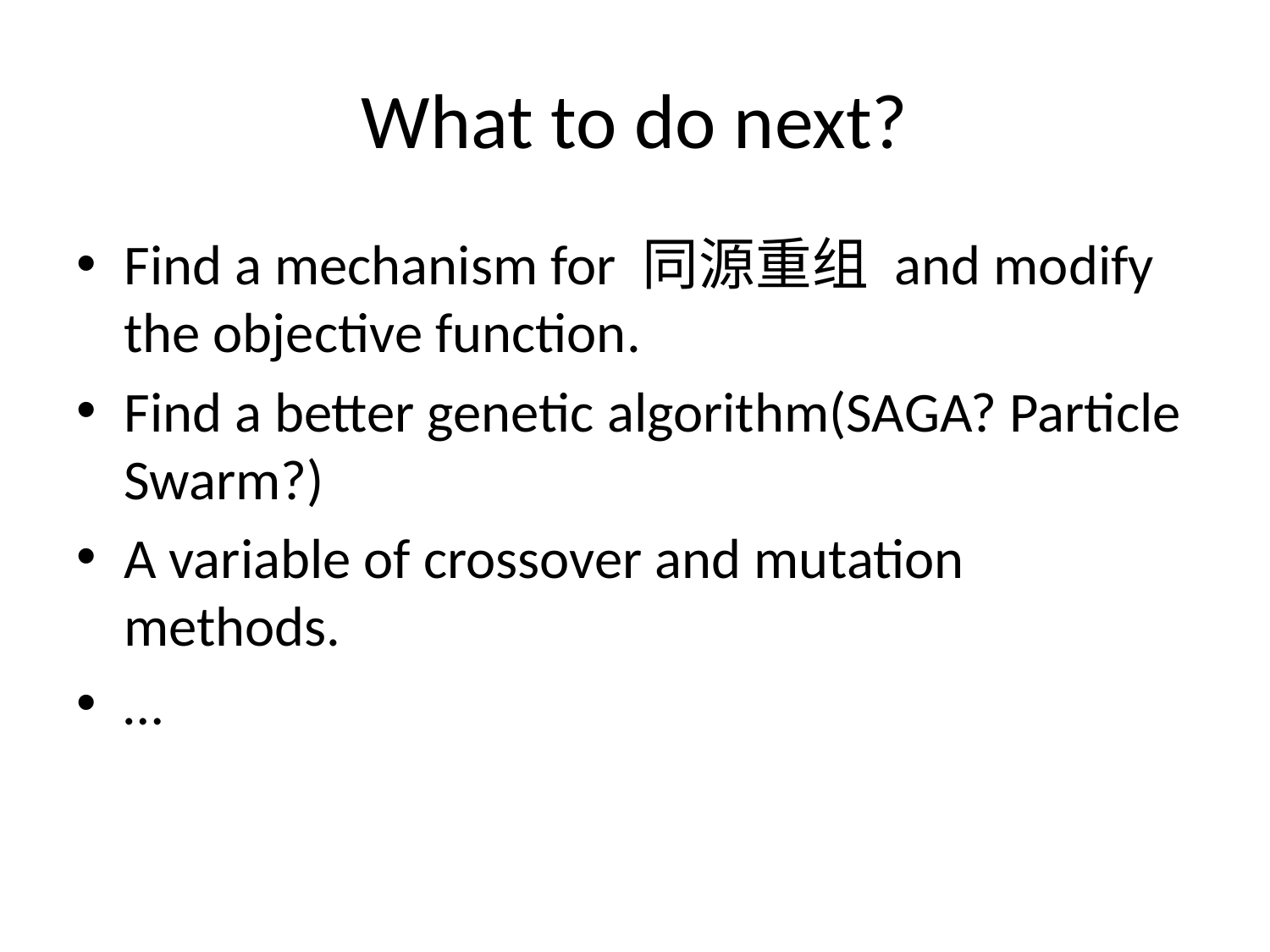

# What to do next?
Find a mechanism for 同源重组 and modify the objective function.
Find a better genetic algorithm(SAGA? Particle Swarm?)
A variable of crossover and mutation methods.
…